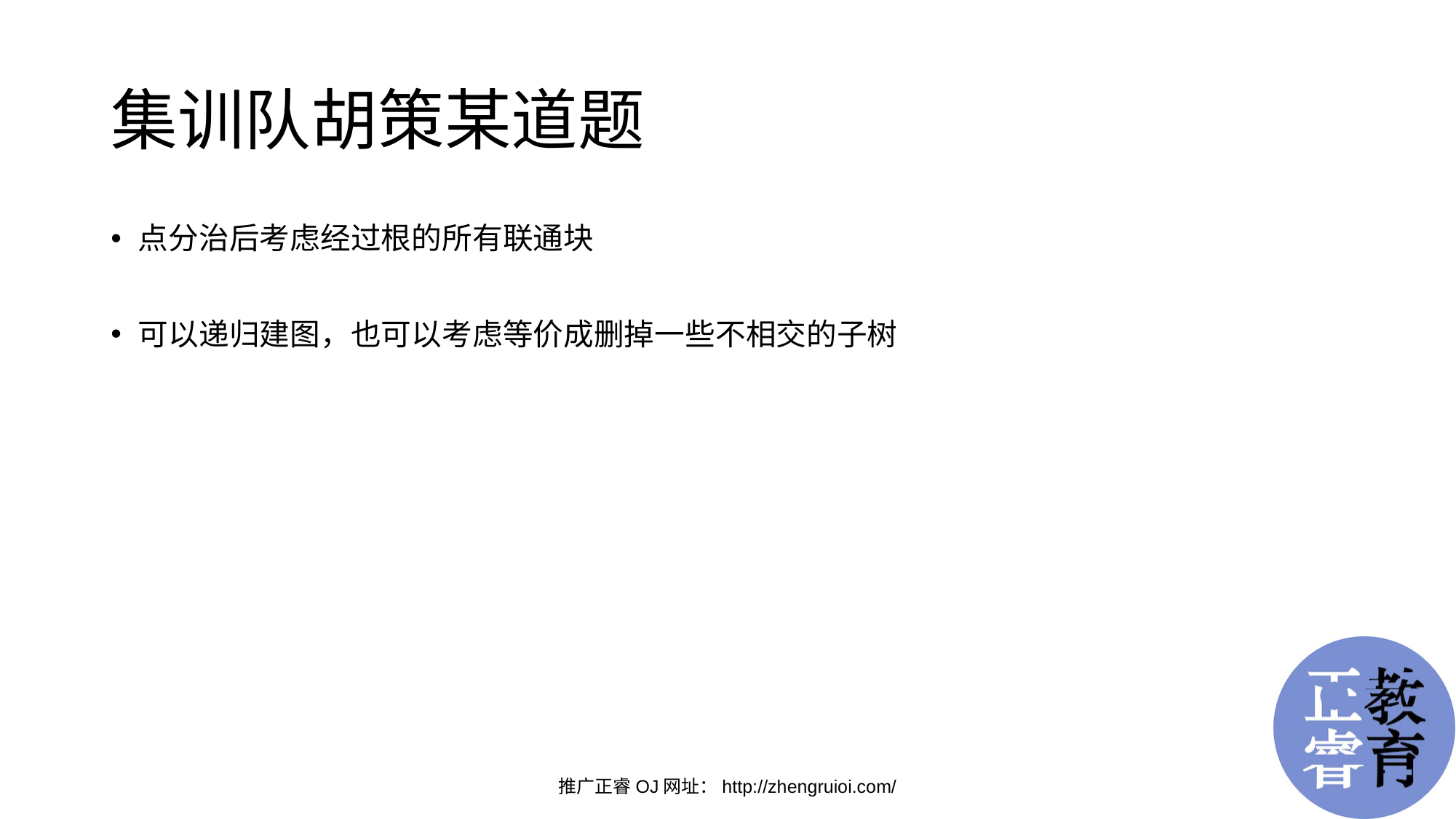

# 集训队胡策某道题
点分治后考虑经过根的所有联通块

可以递归建图，也可以考虑等价成删掉一些不相交的子树